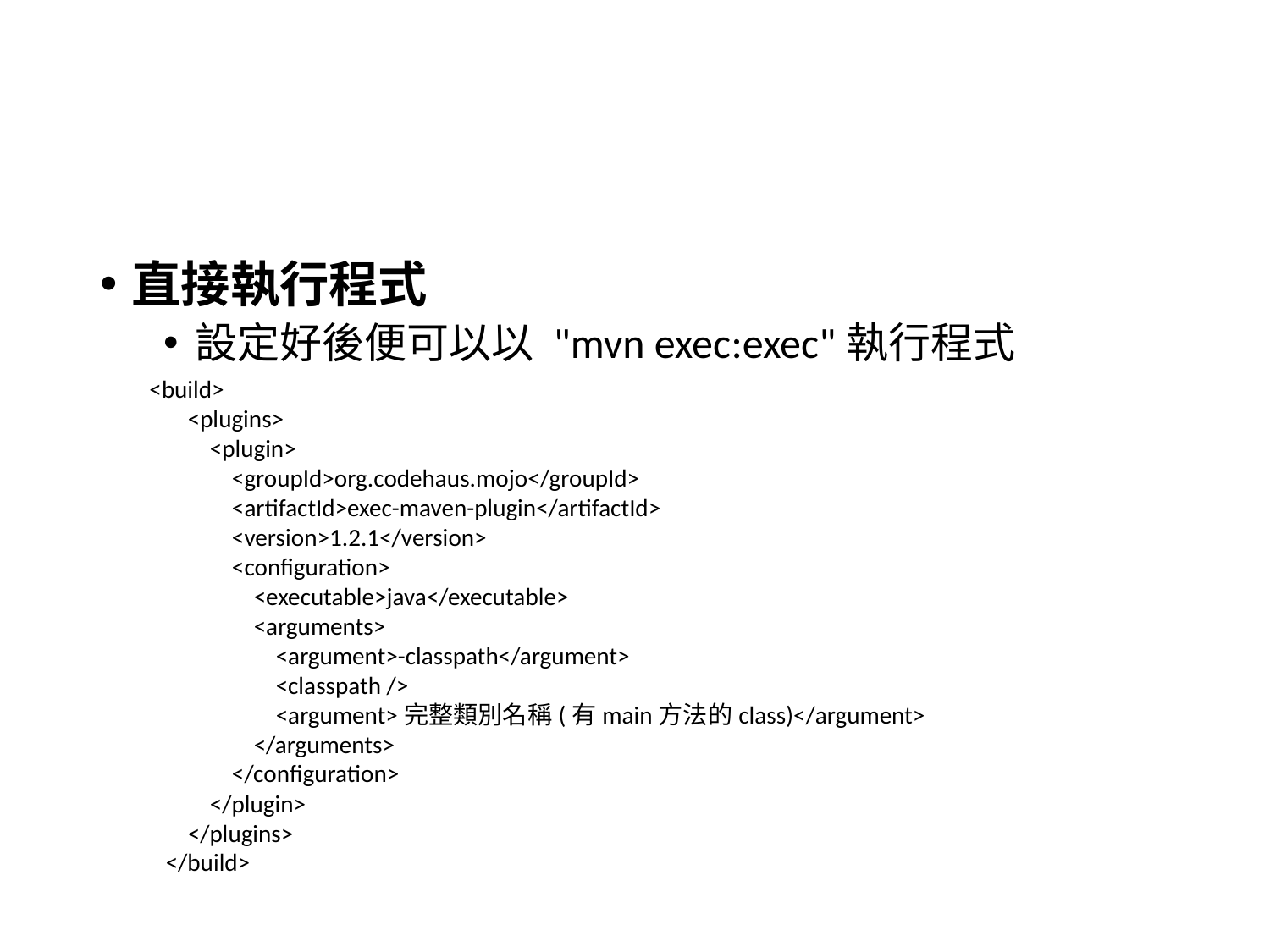

#
直接執行程式
設定好後便可以以 "mvn exec:exec"執行程式
 <build>
        <plugins>
            <plugin>
                <groupId>org.codehaus.mojo</groupId>
                <artifactId>exec-maven-plugin</artifactId>
                <version>1.2.1</version>
                <configuration>
                    <executable>java</executable>
                    <arguments>
                        <argument>-classpath</argument>
                        <classpath />
                        <argument>完整類別名稱(有main方法的class)</argument>
                    </arguments>
                </configuration>
            </plugin>
        </plugins>
    </build>